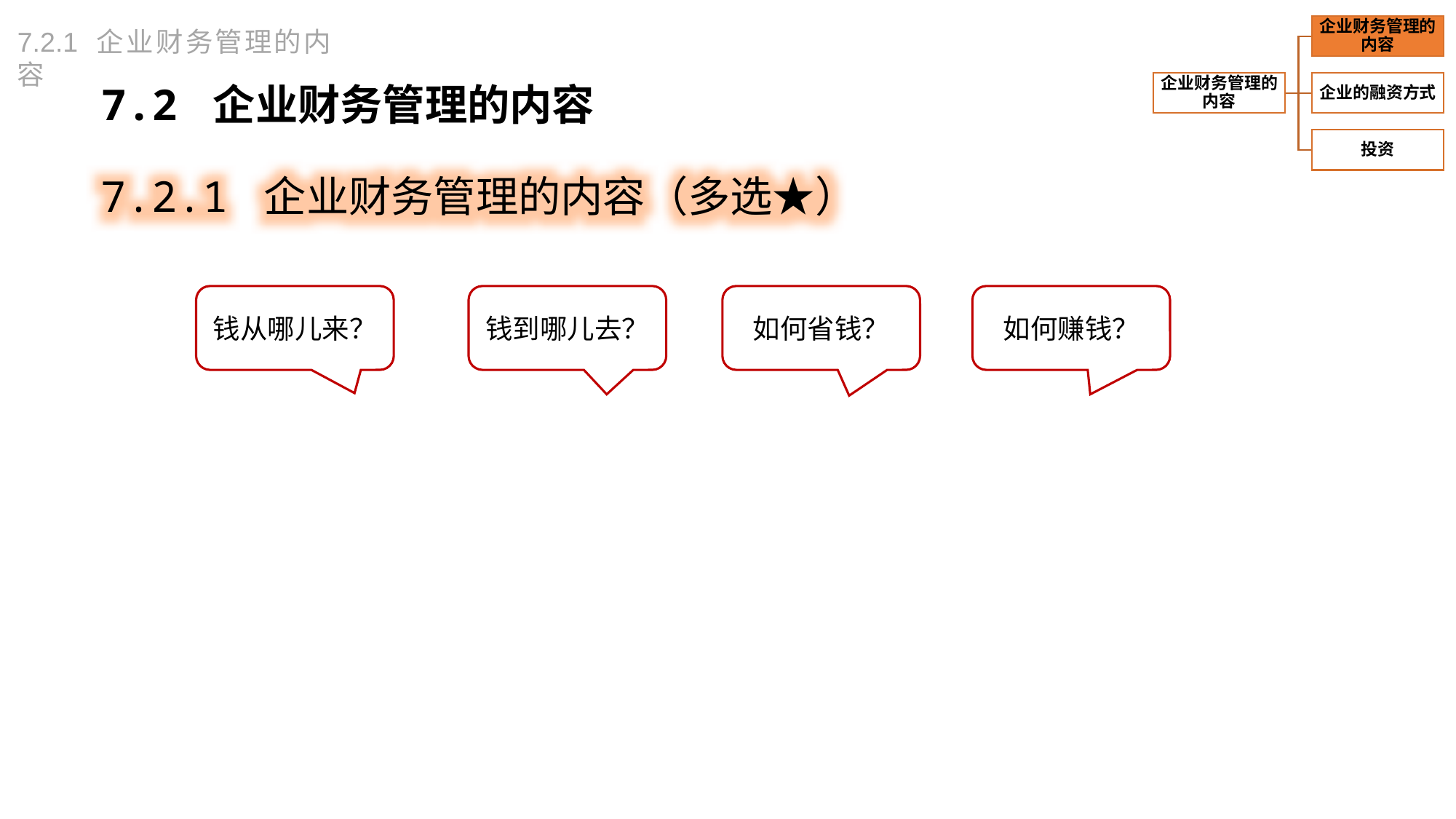

企业财务管理的内容
企业财务管理的内容
企业的融资方式
投资
7.2.1 企业财务管理的内容
7.2 企业财务管理的内容
7.2.1 企业财务管理的内容（多选★）
钱从哪儿来？
钱到哪儿去？
如何省钱？
如何赚钱？